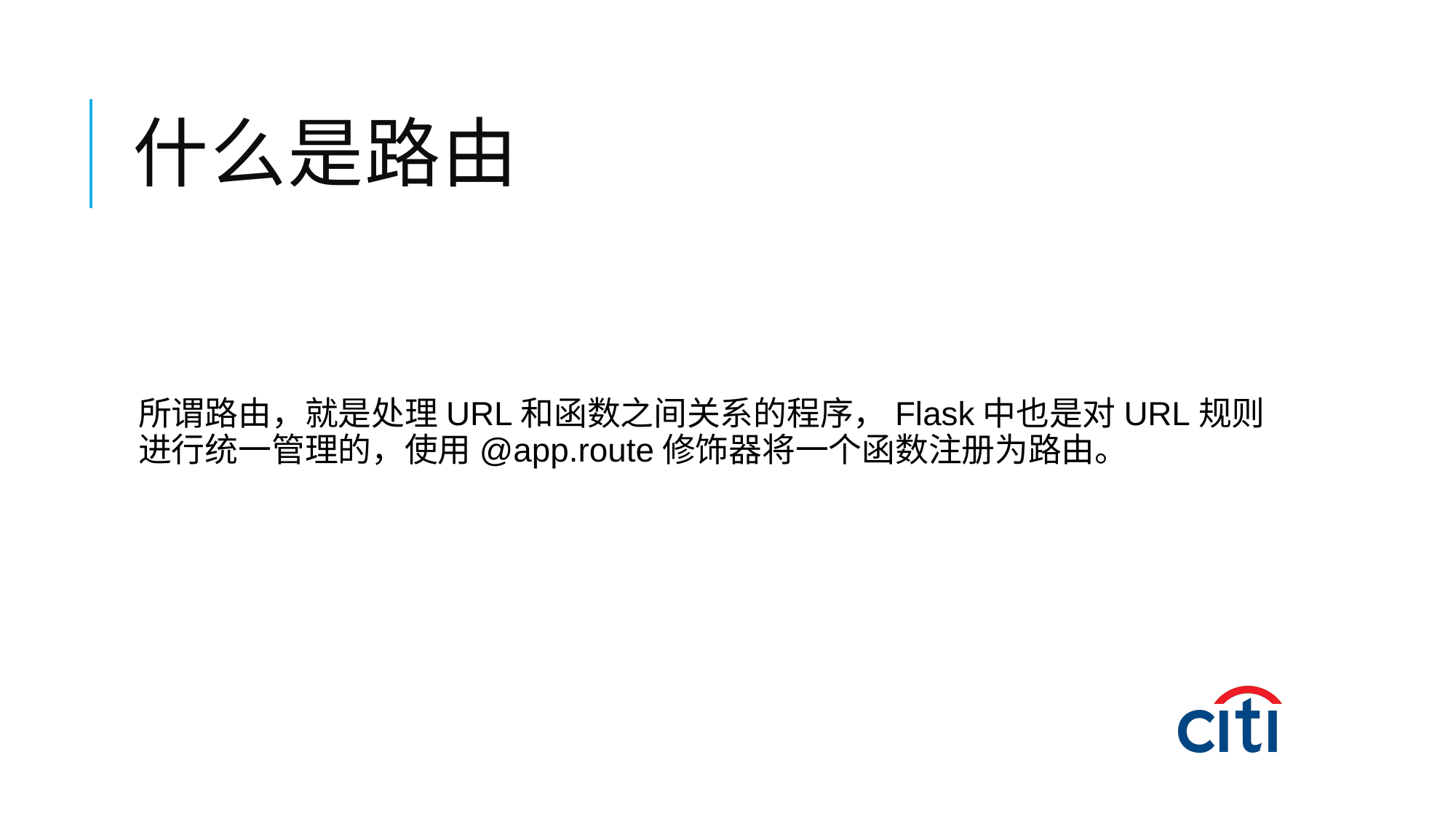

# 什么是路由

所谓路由，就是处理URL和函数之间关系的程序，Flask中也是对URL规则进行统一管理的，使用@app.route修饰器将一个函数注册为路由。